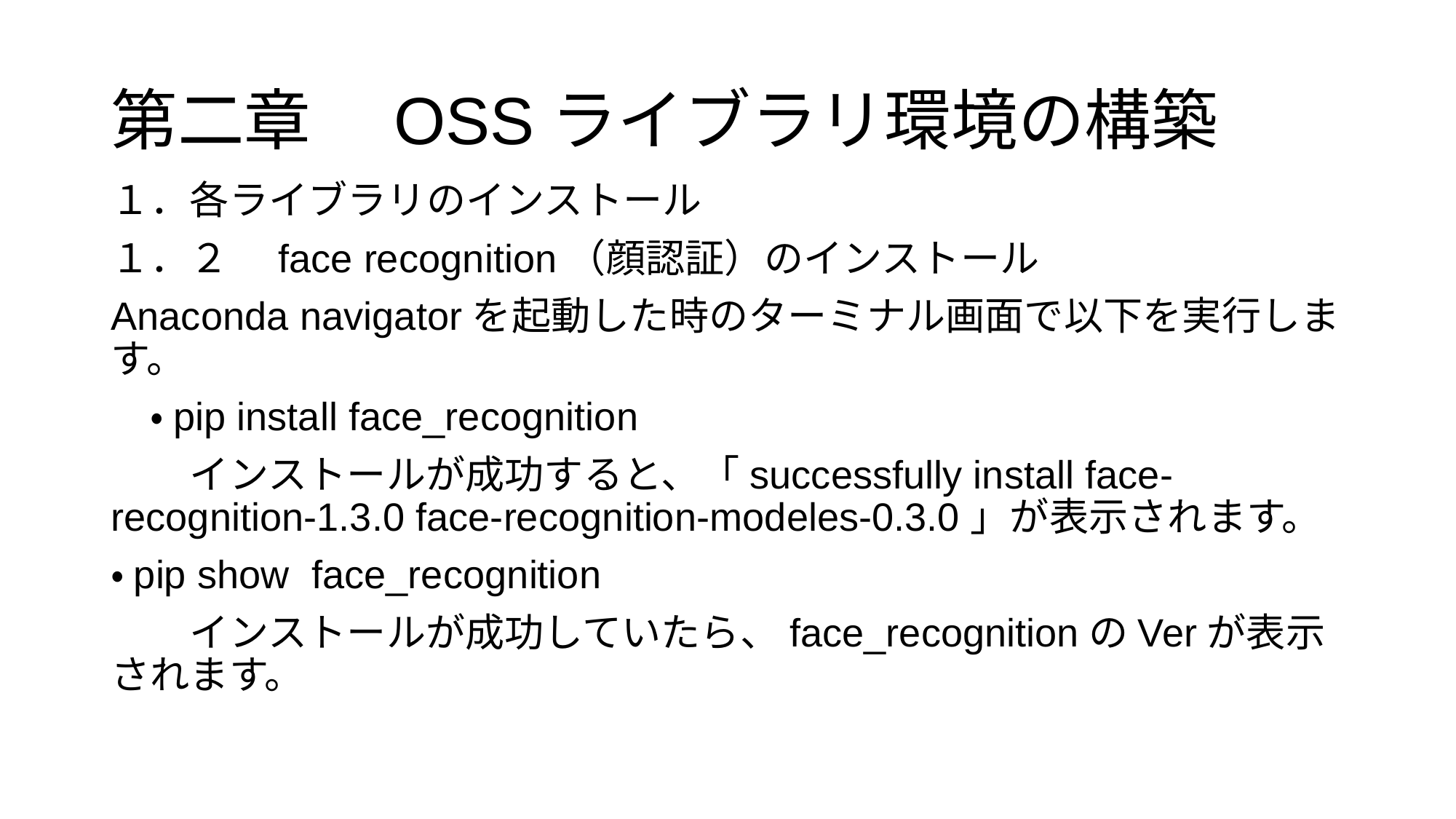

# 第二章　OSSライブラリ環境の構築
１．各ライブラリのインストール
１．２　face recognition（顔認証）のインストール
Anaconda navigatorを起動した時のターミナル画面で以下を実行します。
　・pip install face_recognition
　　インストールが成功すると、「successfully install face-recognition-1.3.0 face-recognition-modeles-0.3.0」が表示されます。
・pip show  face_recognition
　　インストールが成功していたら、face_recognitionのVerが表示されます。